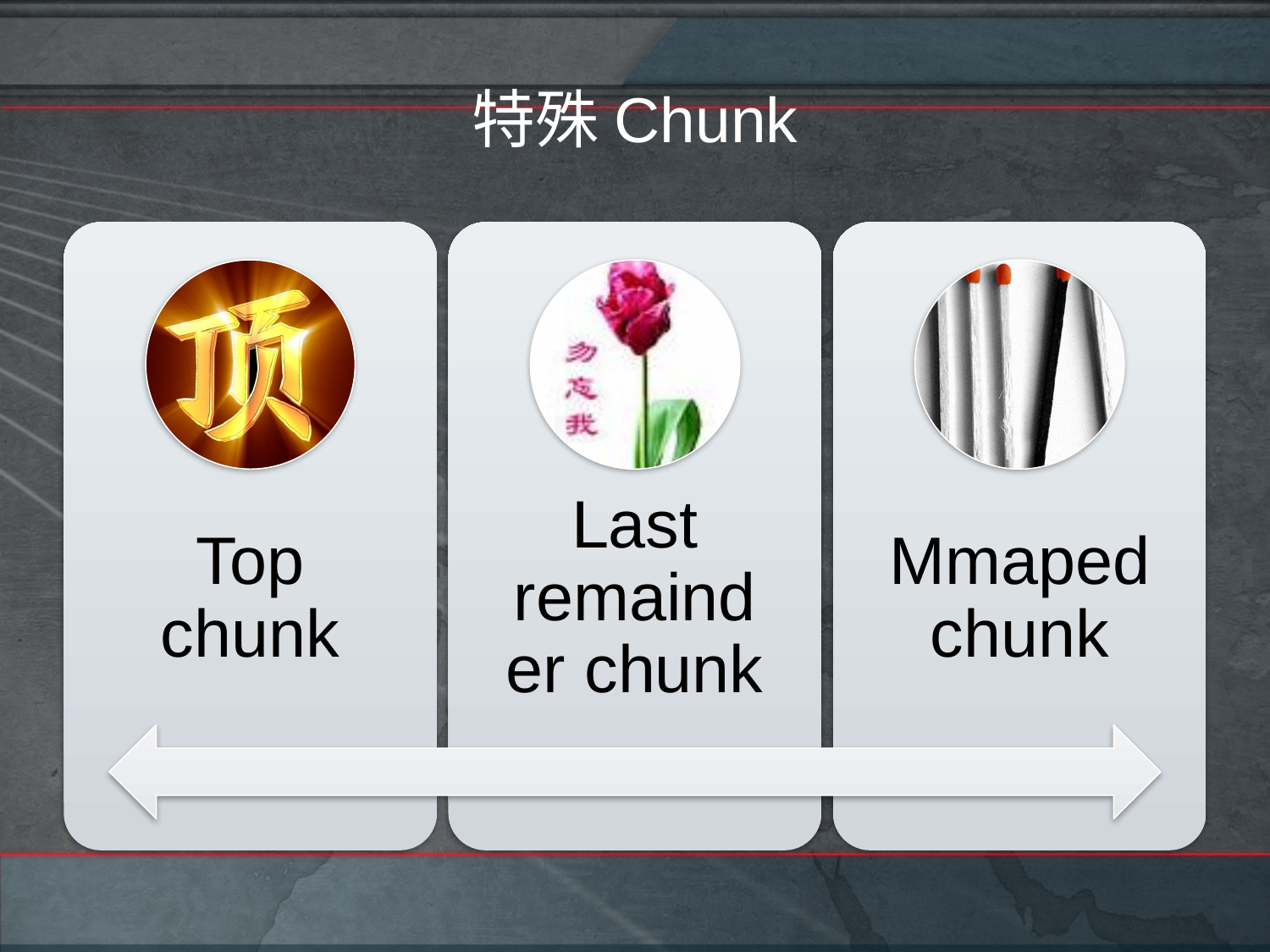

# 特殊Chunk
Top chunk
Last remainder chunk
Mmaped chunk